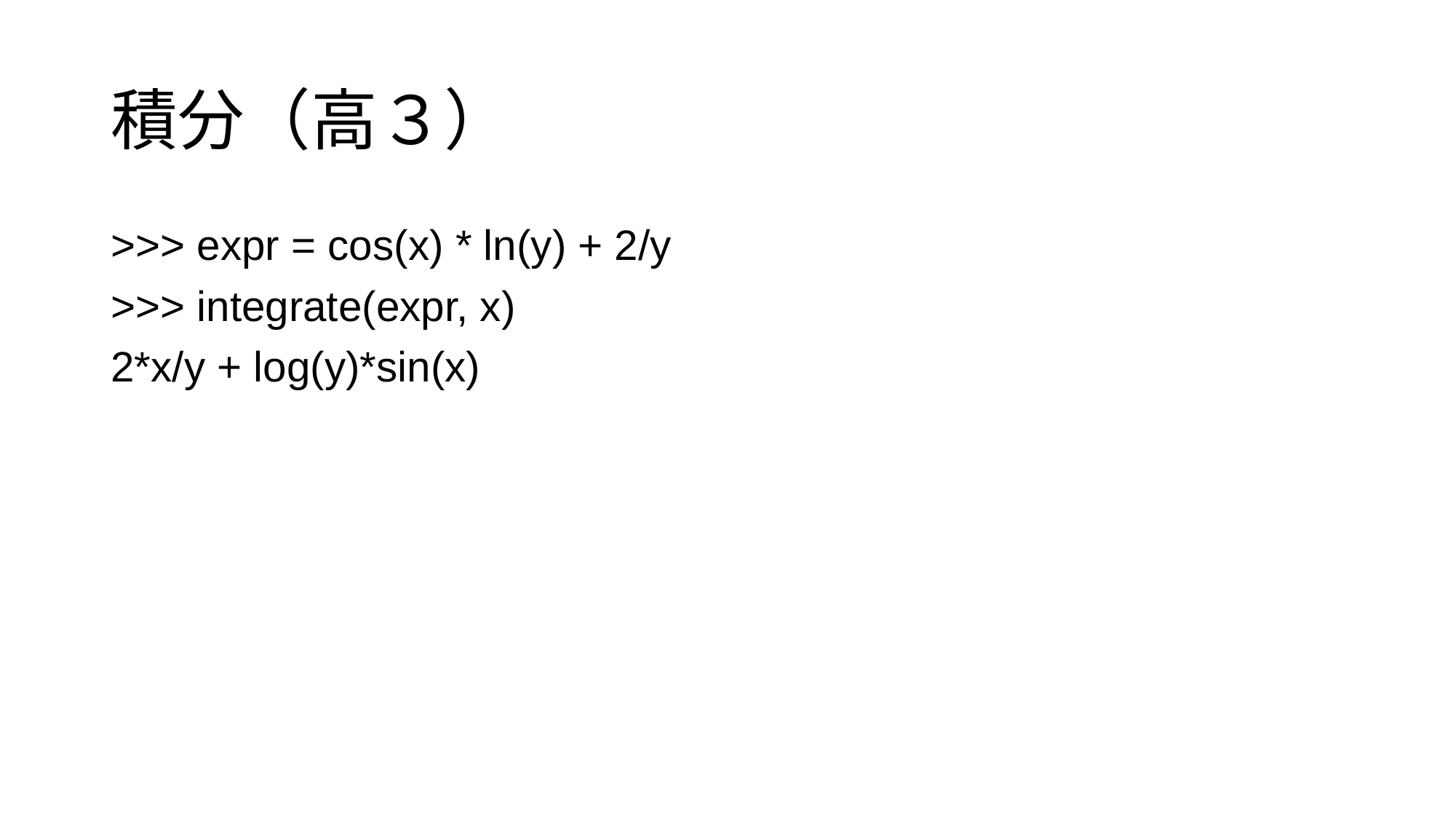

# 積分（高３）
>>> expr = cos(x) * ln(y) + 2/y
>>> integrate(expr, x)
2*x/y + log(y)*sin(x)